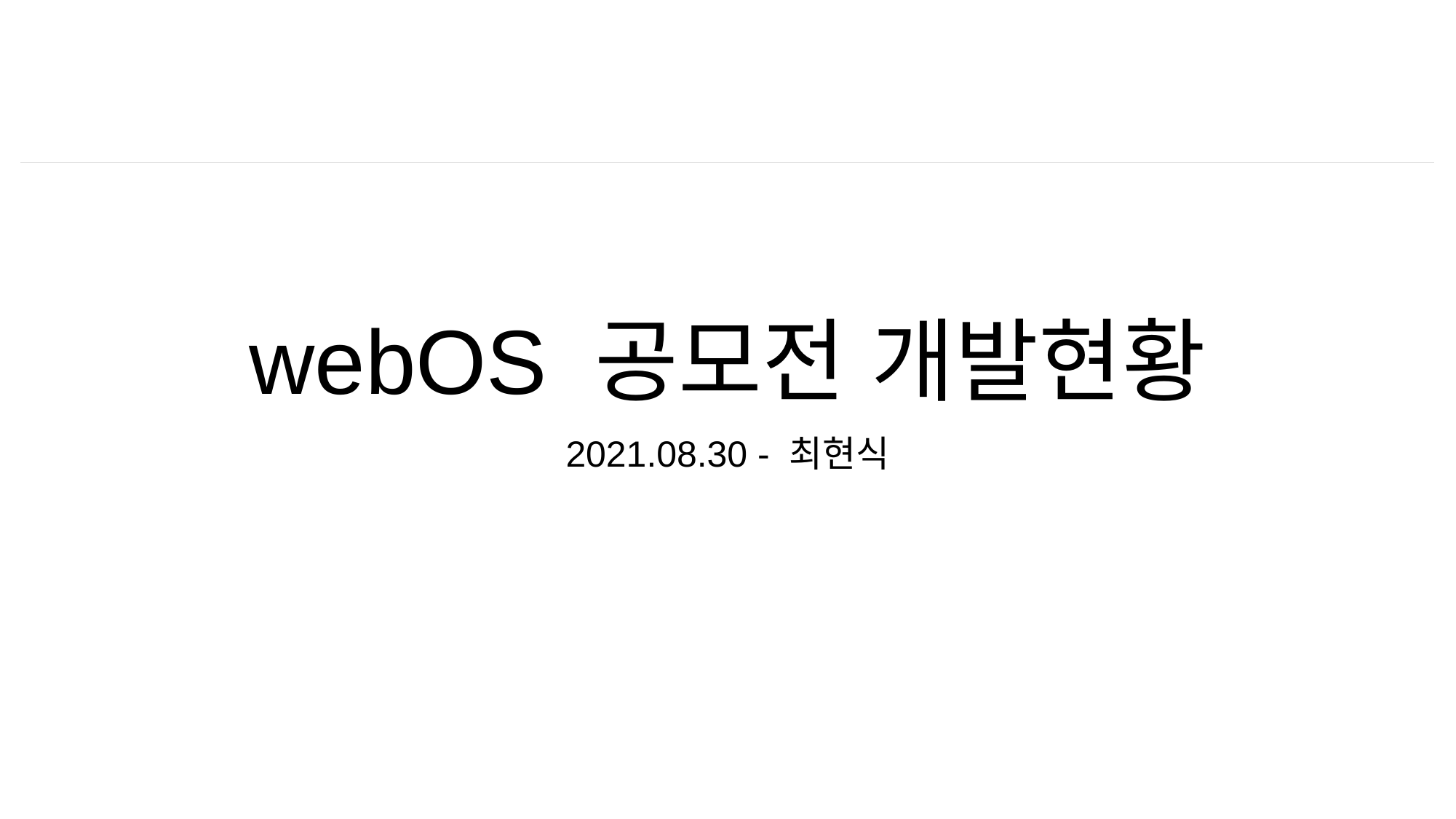

# webOS 공모전 개발현황
2021.08.30 - 최현식